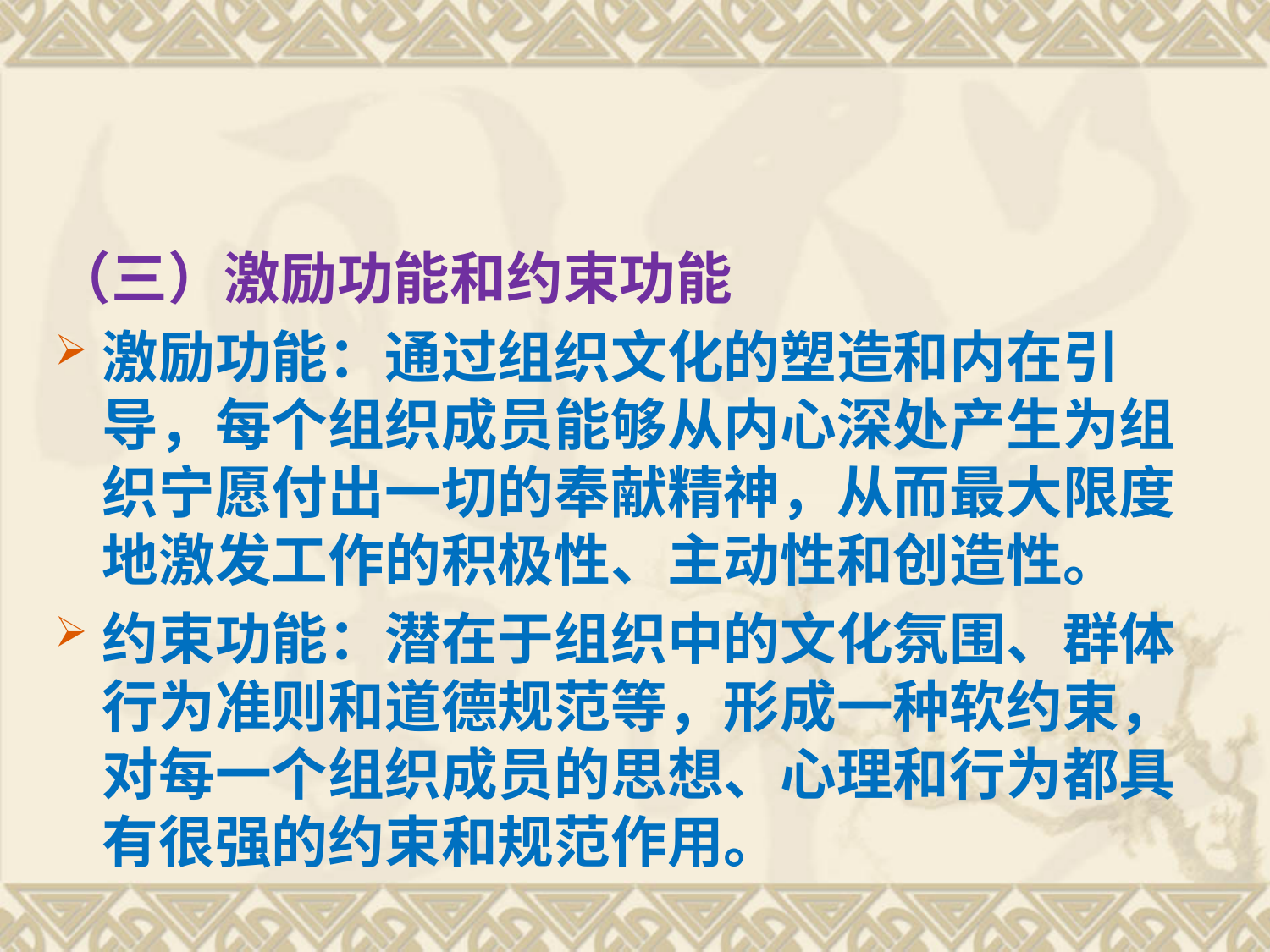

#
（三）激励功能和约束功能
激励功能：通过组织文化的塑造和内在引导，每个组织成员能够从内心深处产生为组织宁愿付出一切的奉献精神，从而最大限度地激发工作的积极性、主动性和创造性。
约束功能：潜在于组织中的文化氛围、群体行为准则和道德规范等，形成一种软约束，对每一个组织成员的思想、心理和行为都具有很强的约束和规范作用。